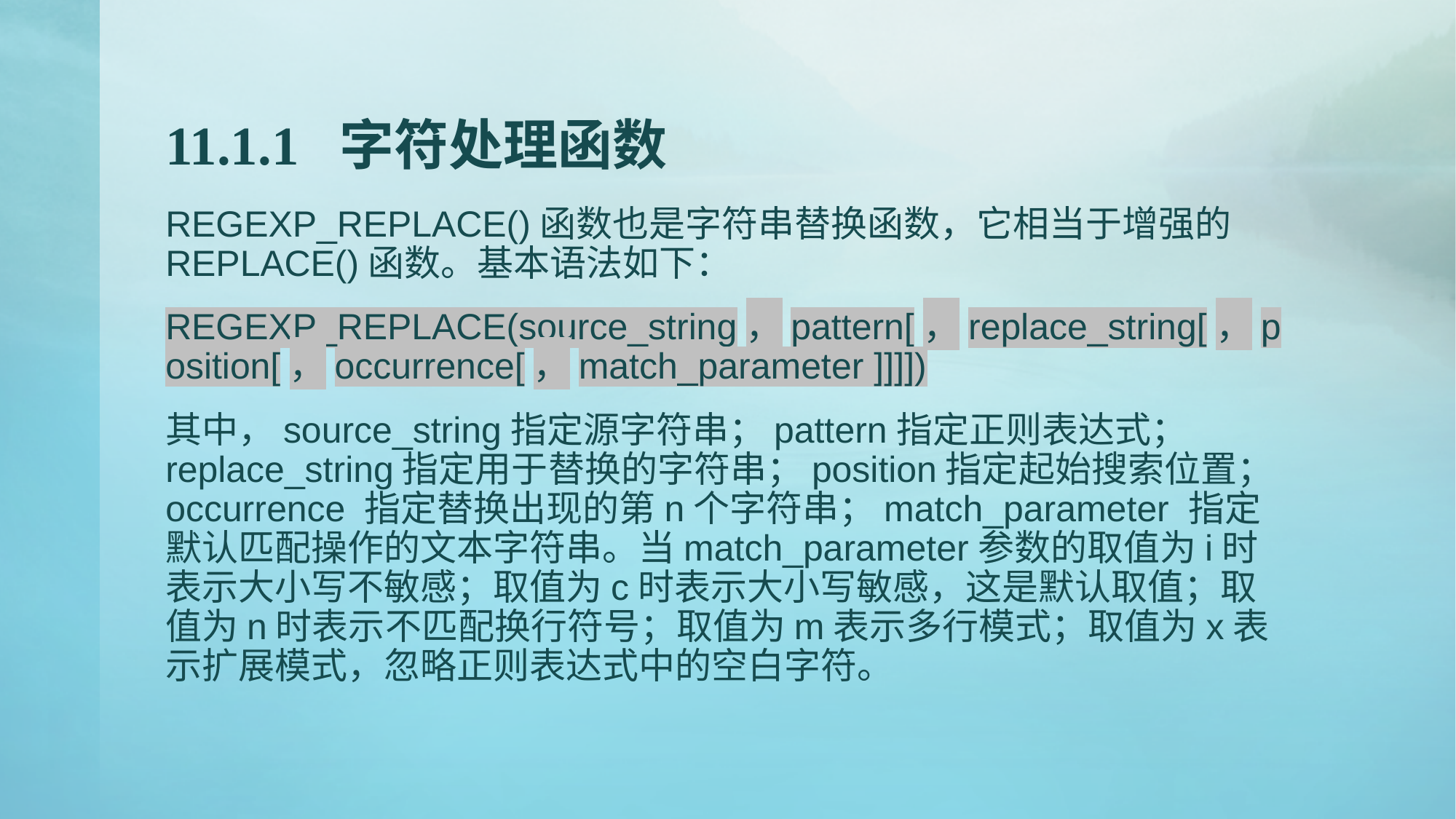

# 11.1.1  字符处理函数
REGEXP_REPLACE()函数也是字符串替换函数，它相当于增强的REPLACE()函数。基本语法如下：
REGEXP_REPLACE(source_string，pattern[，replace_string[，position[，occurrence[，match_parameter ]]]])
其中，source_string指定源字符串；pattern指定正则表达式；replace_string指定用于替换的字符串；position指定起始搜索位置；occurrence 指定替换出现的第n个字符串；match_parameter 指定默认匹配操作的文本字符串。当match_parameter参数的取值为i时表示大小写不敏感；取值为c时表示大小写敏感，这是默认取值；取值为n时表示不匹配换行符号；取值为m表示多行模式；取值为x表示扩展模式，忽略正则表达式中的空白字符。